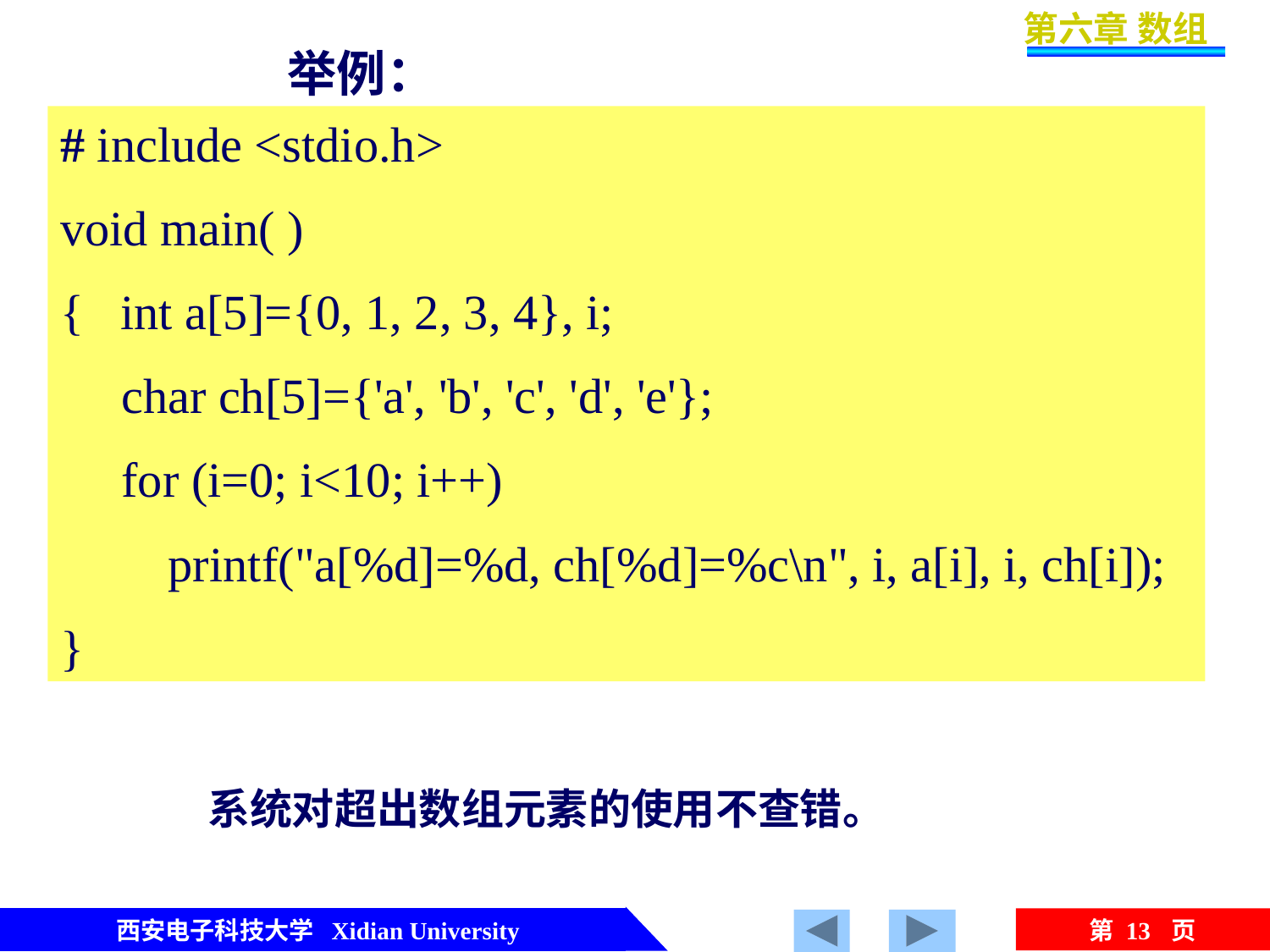

第六章 数组

举例：
# include <stdio.h>
void main( )
{   int a[5]={0, 1, 2, 3, 4}, i;
     char ch[5]={'a', 'b', 'c', 'd', 'e'};
     for (i=0; i<10; i++)
       printf("a[%d]=%d, ch[%d]=%c\n", i, a[i], i, ch[i]);
}
系统对超出数组元素的使用不查错。